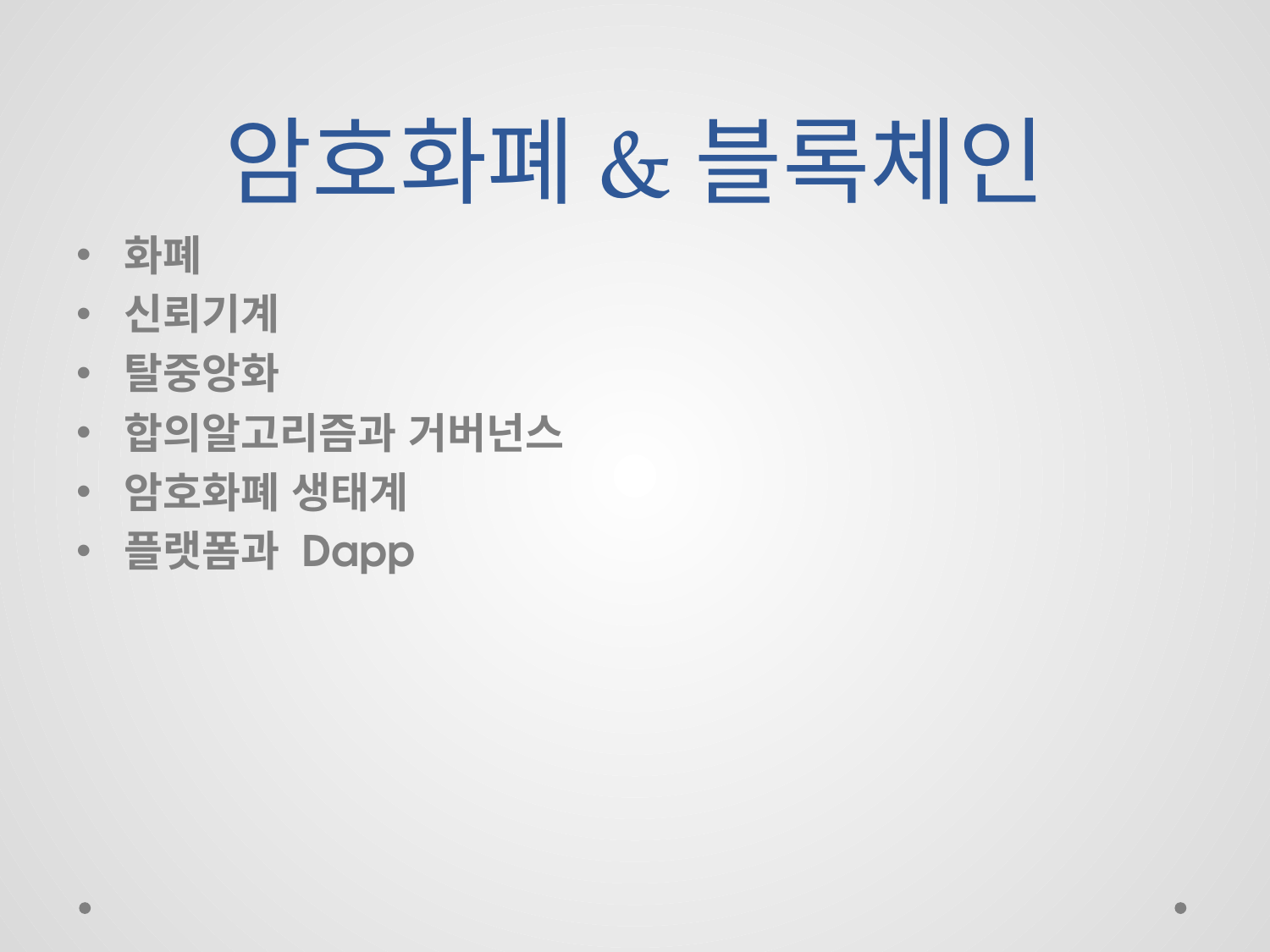

# 암호화폐&블록체인
화폐
신뢰기계
탈중앙화
합의알고리즘과 거버넌스
암호화폐 생태계
플랫폼과 Dapp